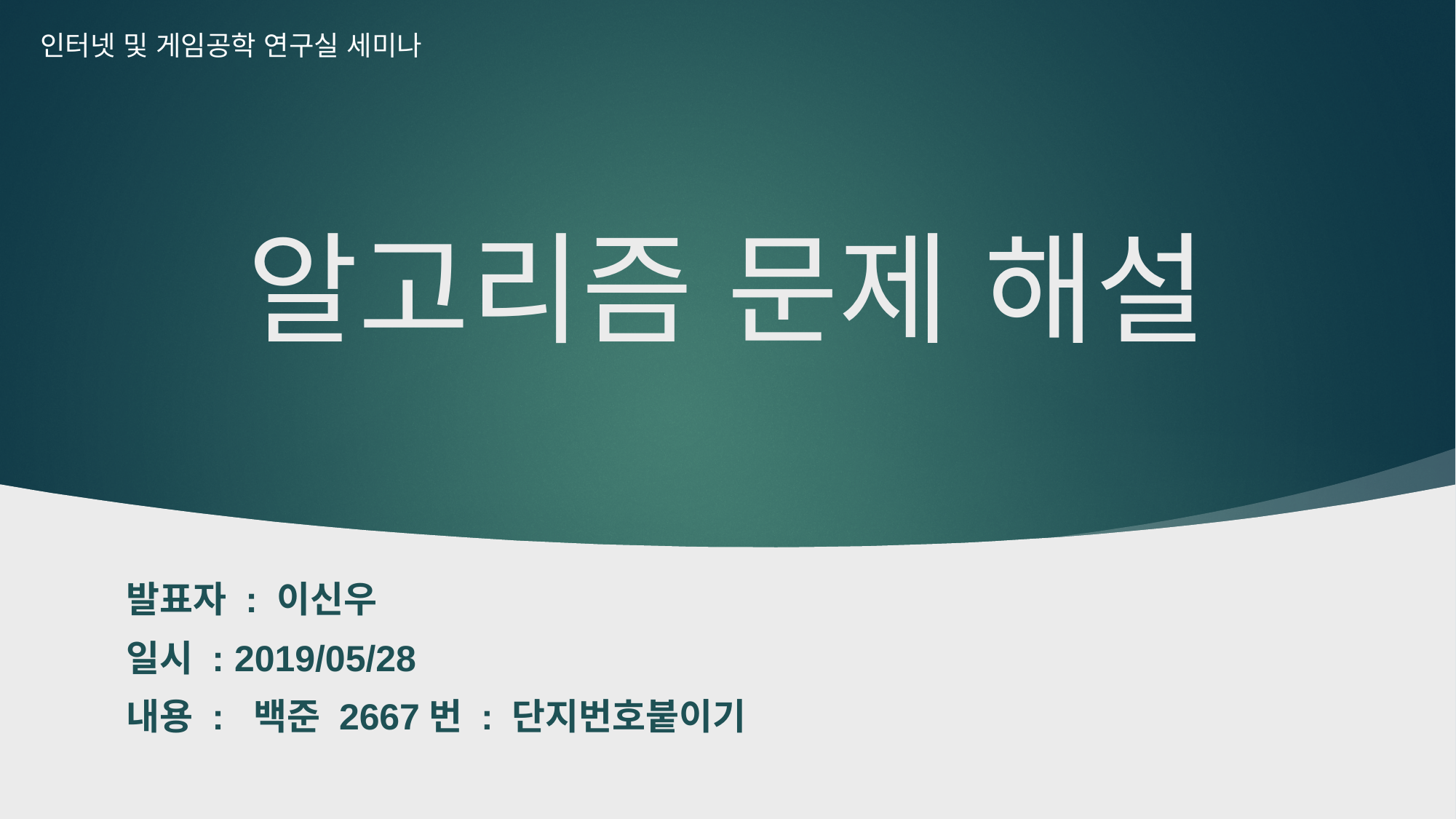

인터넷 및 게임공학 연구실 세미나
# 알고리즘 문제 해설

발표자 : 이신우
일시 : 2019/05/28
내용 :  백준 2667번 : 단지번호붙이기